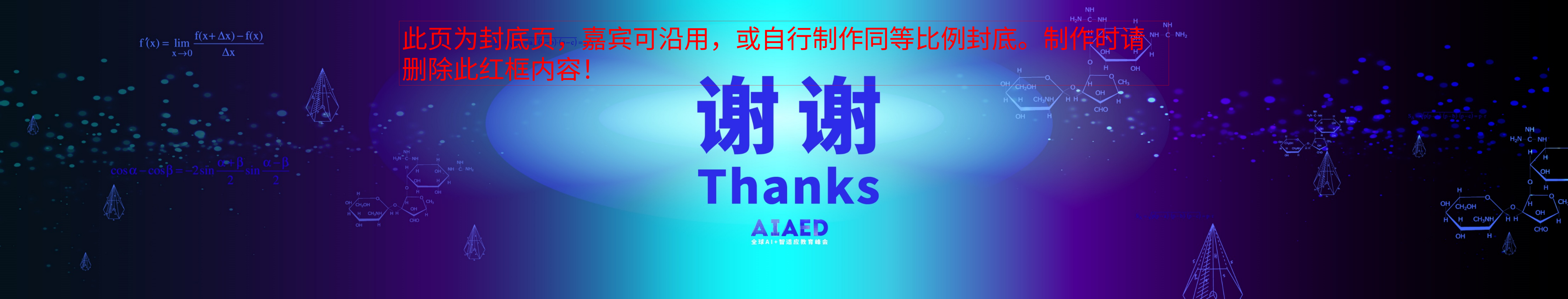

此页为封底页，嘉宾可沿用，或自行制作同等比例封底。制作时请删除此红框内容！